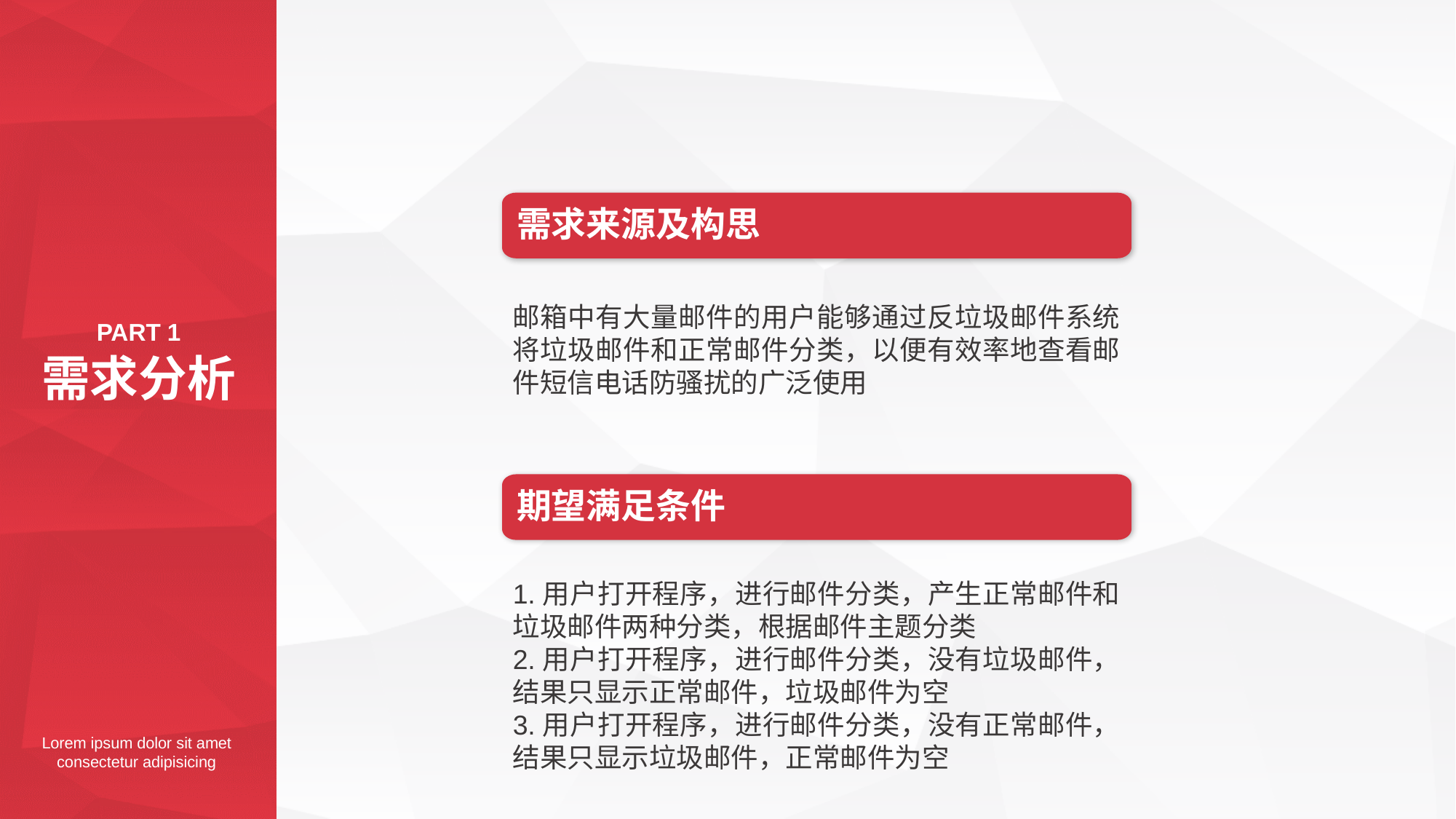

需求来源及构思
邮箱中有大量邮件的用户能够通过反垃圾邮件系统将垃圾邮件和正常邮件分类，以便有效率地查看邮件短信电话防骚扰的广泛使用
PART 1
需求分析
期望满足条件
1.用户打开程序，进行邮件分类，产生正常邮件和垃圾邮件两种分类，根据邮件主题分类
2.用户打开程序，进行邮件分类，没有垃圾邮件，结果只显示正常邮件，垃圾邮件为空
3.用户打开程序，进行邮件分类，没有正常邮件，结果只显示垃圾邮件，正常邮件为空